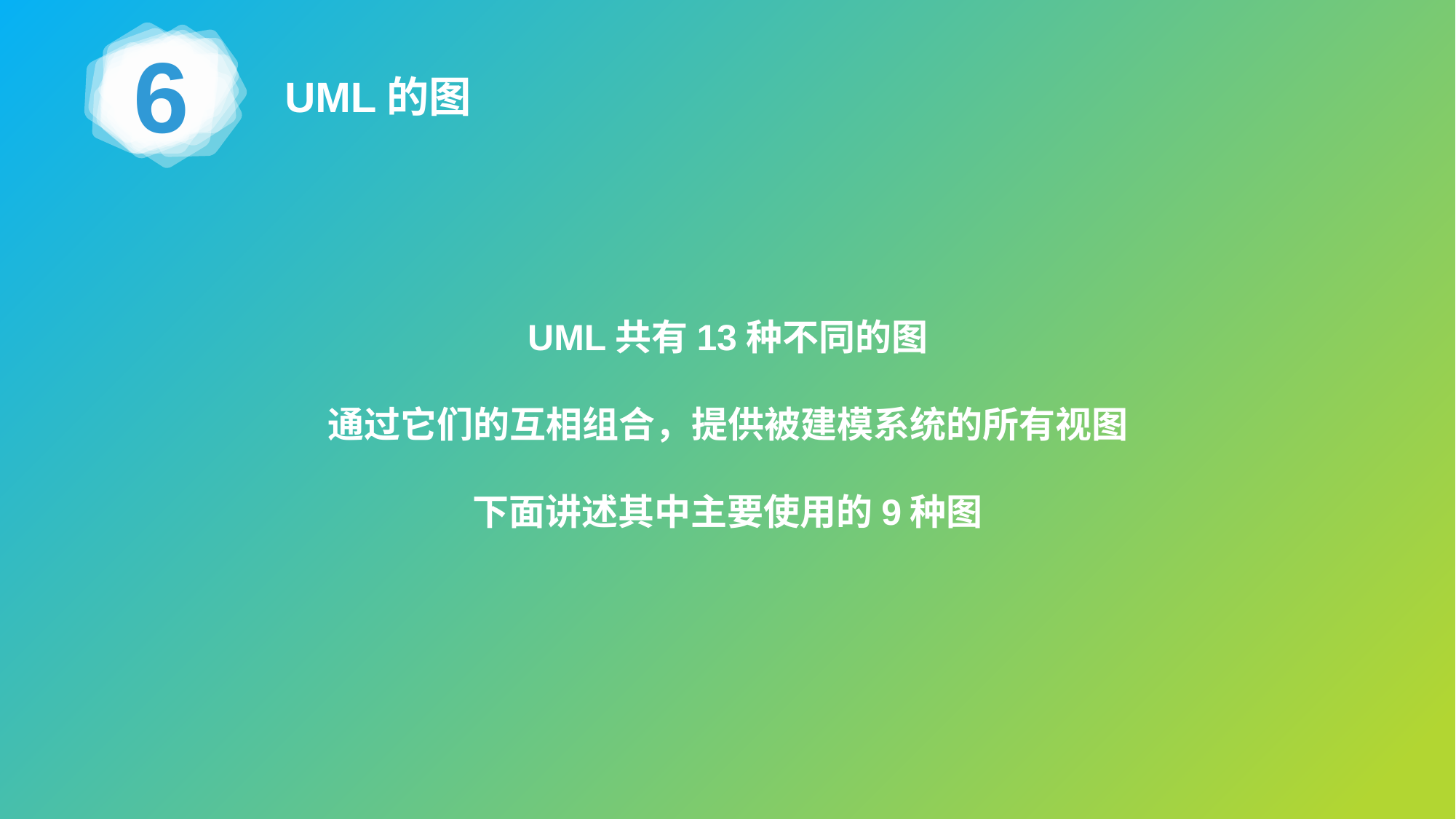

6

UML的图
UML共有13种不同的图

通过它们的互相组合，提供被建模系统的所有视图

下面讲述其中主要使用的9种图